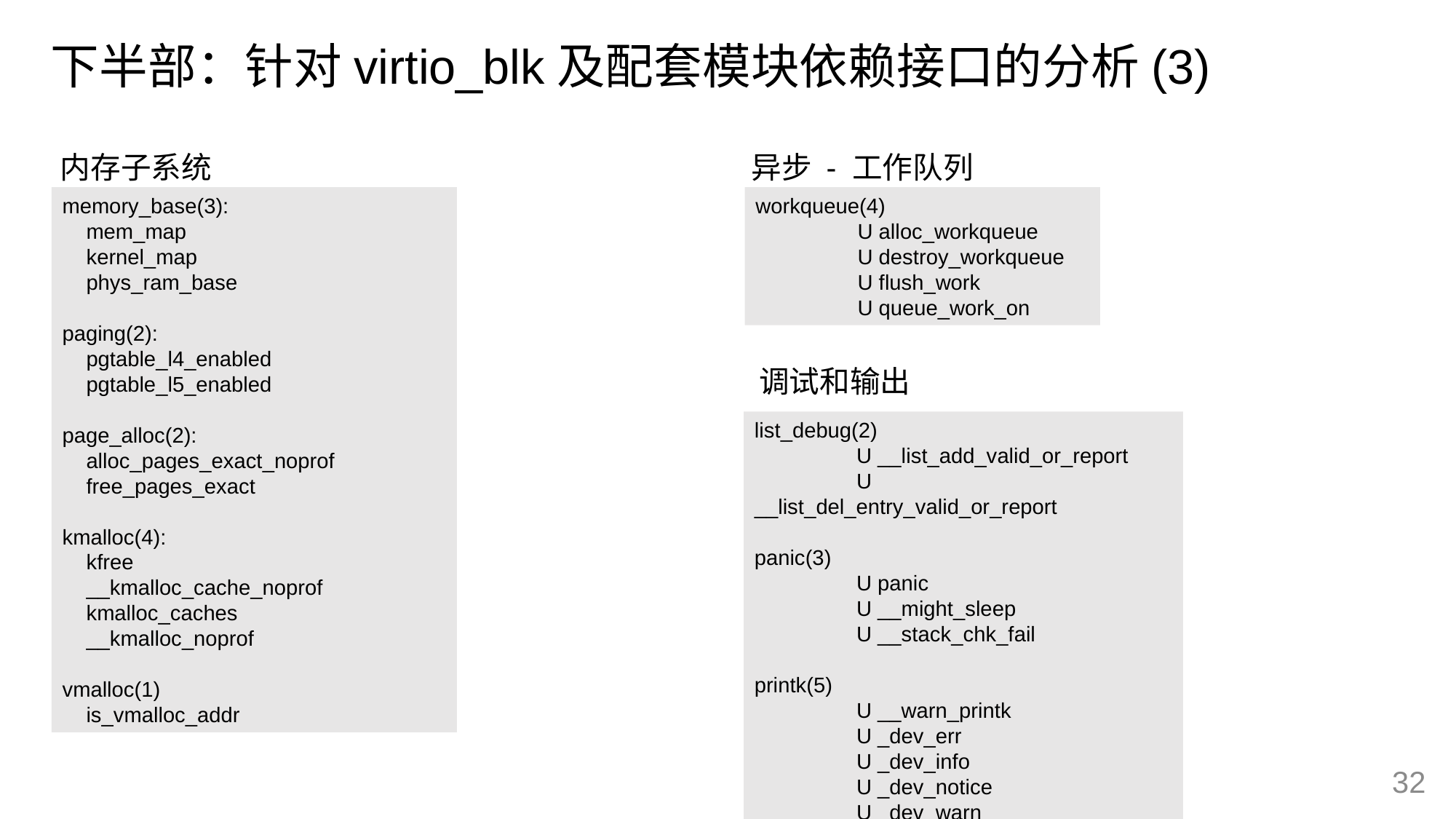

下半部：针对virtio_blk及配套模块依赖接口的分析(3)
内存子系统
异步 - 工作队列
memory_base(3):
    mem_map
    kernel_map
    phys_ram_base

paging(2):
    pgtable_l4_enabled
    pgtable_l5_enabled

page_alloc(2):
    alloc_pages_exact_noprof
    free_pages_exact

kmalloc(4):
    kfree
    __kmalloc_cache_noprof
    kmalloc_caches
    __kmalloc_noprof

vmalloc(1)
    is_vmalloc_addr
workqueue(4)
                 U alloc_workqueue
                 U destroy_workqueue
                 U flush_work
                 U queue_work_on
调试和输出
list_debug(2)
                 U __list_add_valid_or_report
                 U __list_del_entry_valid_or_report

panic(3)
                 U panic
                 U __might_sleep
                 U __stack_chk_fail

printk(5)
                 U __warn_printk
                 U _dev_err
                 U _dev_info
                 U _dev_notice
                 U _dev_warn
32